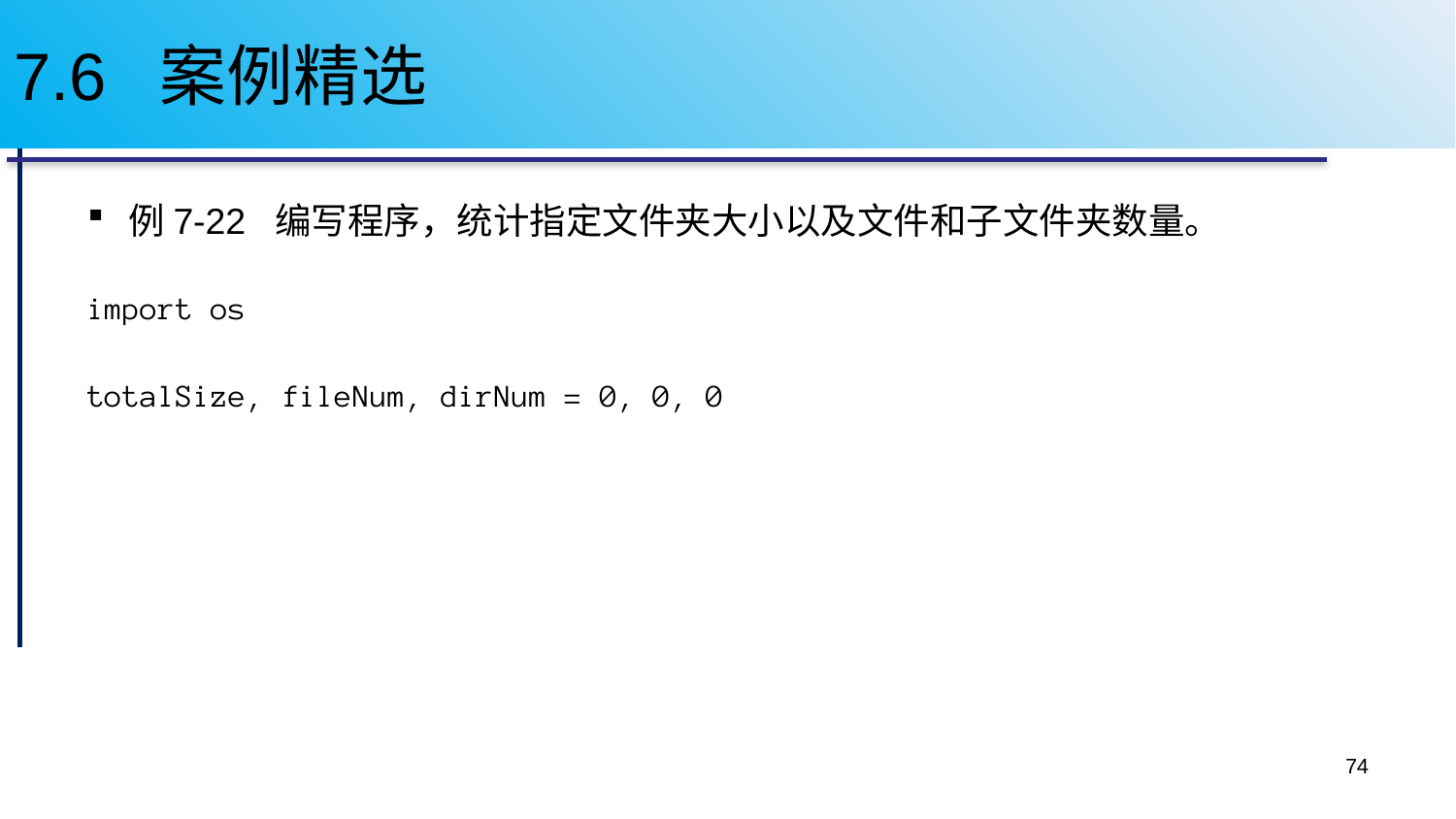

# 7.6  案例精选
例7-22  编写程序，统计指定文件夹大小以及文件和子文件夹数量。

import os

totalSize, fileNum, dirNum = 0, 0, 0
74